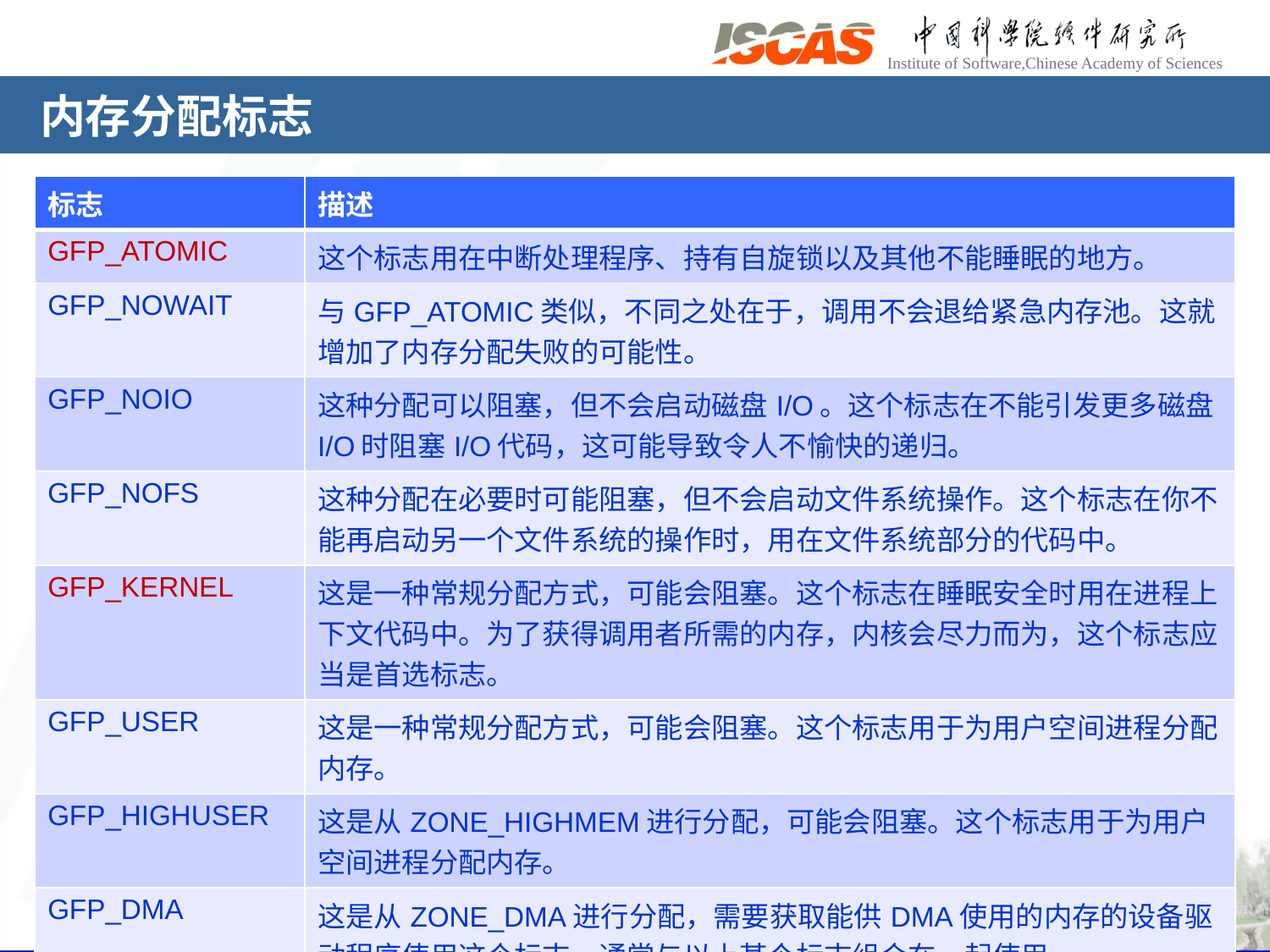

# 内存分配标志
| 标志 | 描述 |
| --- | --- |
| GFP\_ATOMIC | 这个标志用在中断处理程序、持有自旋锁以及其他不能睡眠的地方。 |
| GFP\_NOWAIT | 与GFP\_ATOMIC类似，不同之处在于，调用不会退给紧急内存池。这就增加了内存分配失败的可能性。 |
| GFP\_NOIO | 这种分配可以阻塞，但不会启动磁盘I/O。这个标志在不能引发更多磁盘I/O时阻塞I/O代码，这可能导致令人不愉快的递归。 |
| GFP\_NOFS | 这种分配在必要时可能阻塞，但不会启动文件系统操作。这个标志在你不能再启动另一个文件系统的操作时，用在文件系统部分的代码中。 |
| GFP\_KERNEL | 这是一种常规分配方式，可能会阻塞。这个标志在睡眠安全时用在进程上下文代码中。为了获得调用者所需的内存，内核会尽力而为，这个标志应当是首选标志。 |
| GFP\_USER | 这是一种常规分配方式，可能会阻塞。这个标志用于为用户空间进程分配内存。 |
| GFP\_HIGHUSER | 这是从ZONE\_HIGHMEM进行分配，可能会阻塞。这个标志用于为用户空间进程分配内存。 |
| GFP\_DMA | 这是从ZONE\_DMA进行分配，需要获取能供DMA使用的内存的设备驱动程序使用这个标志，通常与以上某个标志组合在一起使用。 |